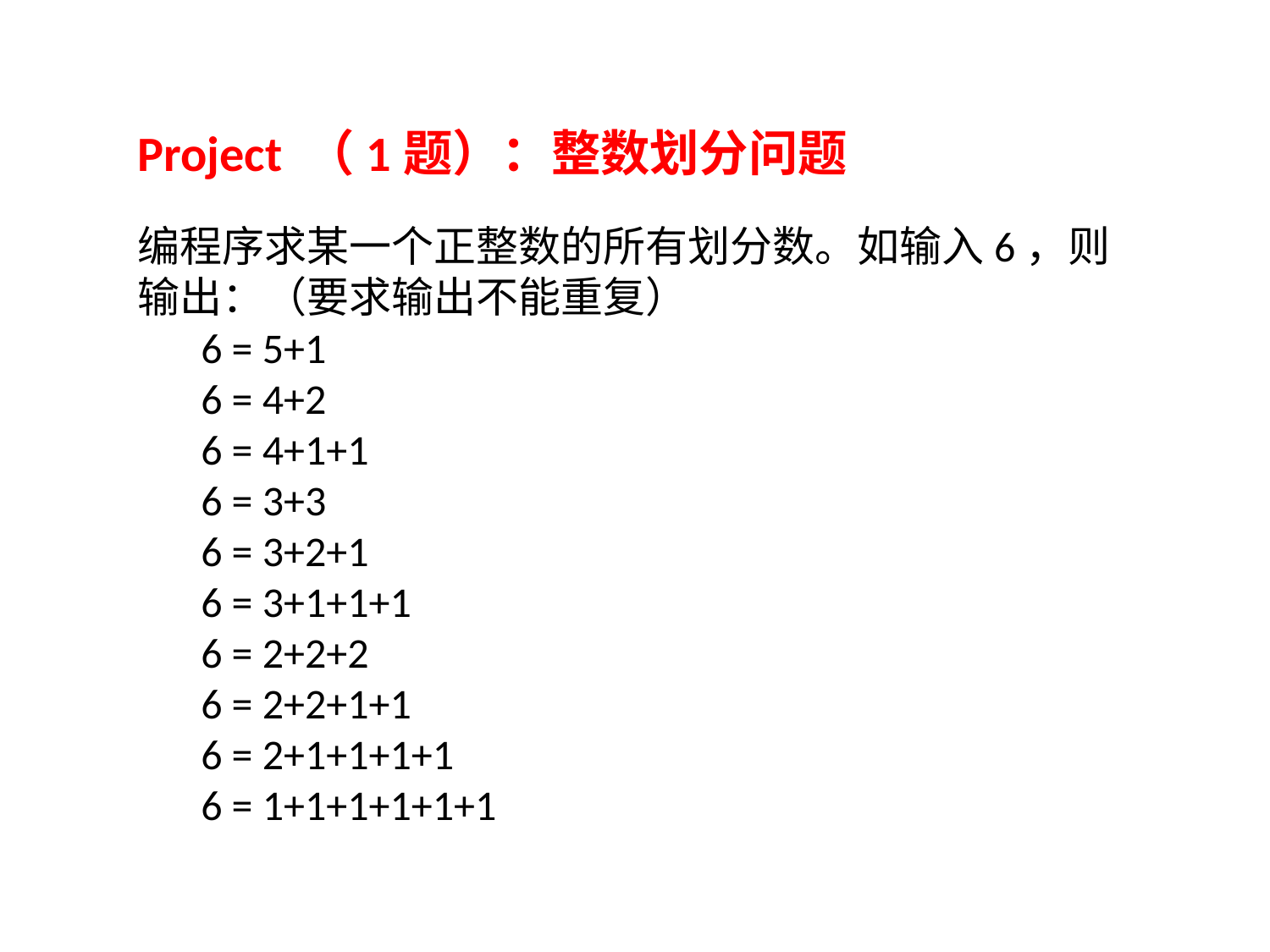

Project （1题）：整数划分问题

编程序求某一个正整数的所有划分数。如输入6，则输出：（要求输出不能重复）
6 = 5+1
6 = 4+2
6 = 4+1+1
6 = 3+3
6 = 3+2+1
6 = 3+1+1+1
6 = 2+2+2
6 = 2+2+1+1
6 = 2+1+1+1+1
6 = 1+1+1+1+1+1